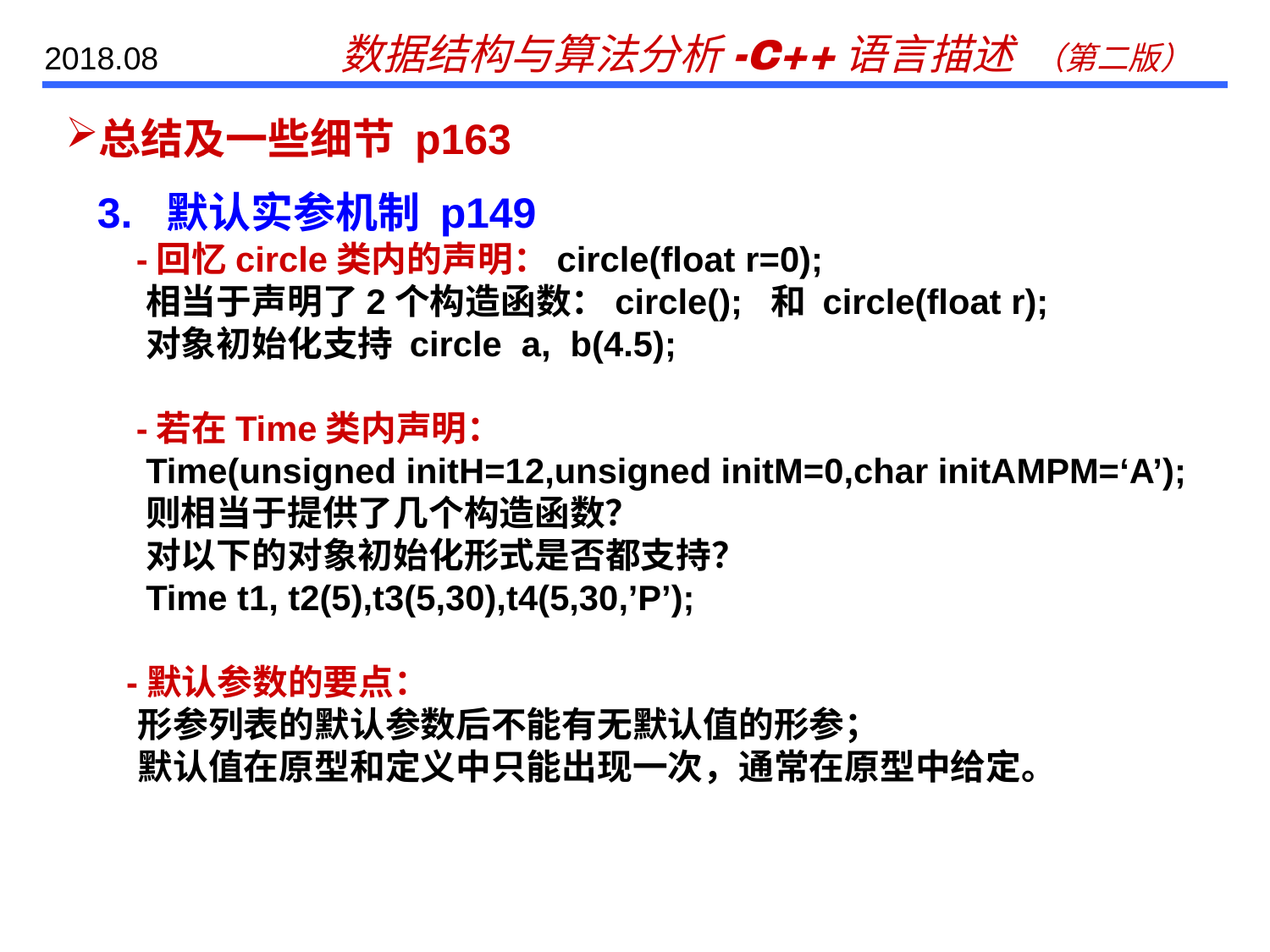

# 总结及一些细节 p163
3.  默认实参机制 p149
    -回忆circle类内的声明：circle(float r=0);
     相当于声明了2个构造函数：circle();  和 circle(float r);
     对象初始化支持 circle  a,  b(4.5);

    -若在Time类内声明：
     Time(unsigned initH=12,unsigned initM=0,char initAMPM=‘A’);
     则相当于提供了几个构造函数？
     对以下的对象初始化形式是否都支持？
     Time t1, t2(5),t3(5,30),t4(5,30,’P’);

   -默认参数的要点：
    形参列表的默认参数后不能有无默认值的形参；
    默认值在原型和定义中只能出现一次，通常在原型中给定。